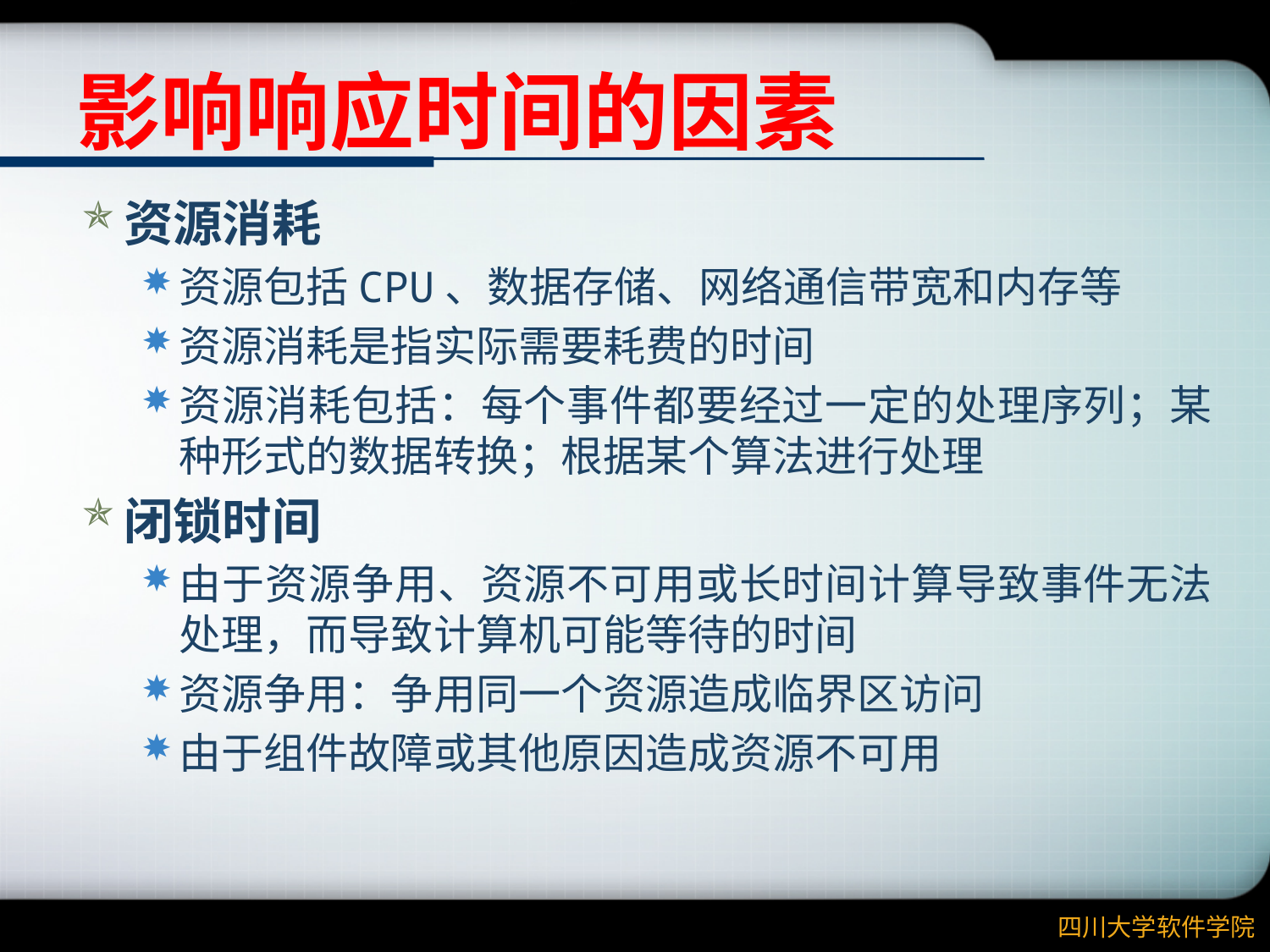

# 影响响应时间的因素
资源消耗
资源包括CPU、数据存储、网络通信带宽和内存等
资源消耗是指实际需要耗费的时间
资源消耗包括：每个事件都要经过一定的处理序列；某种形式的数据转换；根据某个算法进行处理
闭锁时间
由于资源争用、资源不可用或长时间计算导致事件无法处理，而导致计算机可能等待的时间
资源争用：争用同一个资源造成临界区访问
由于组件故障或其他原因造成资源不可用